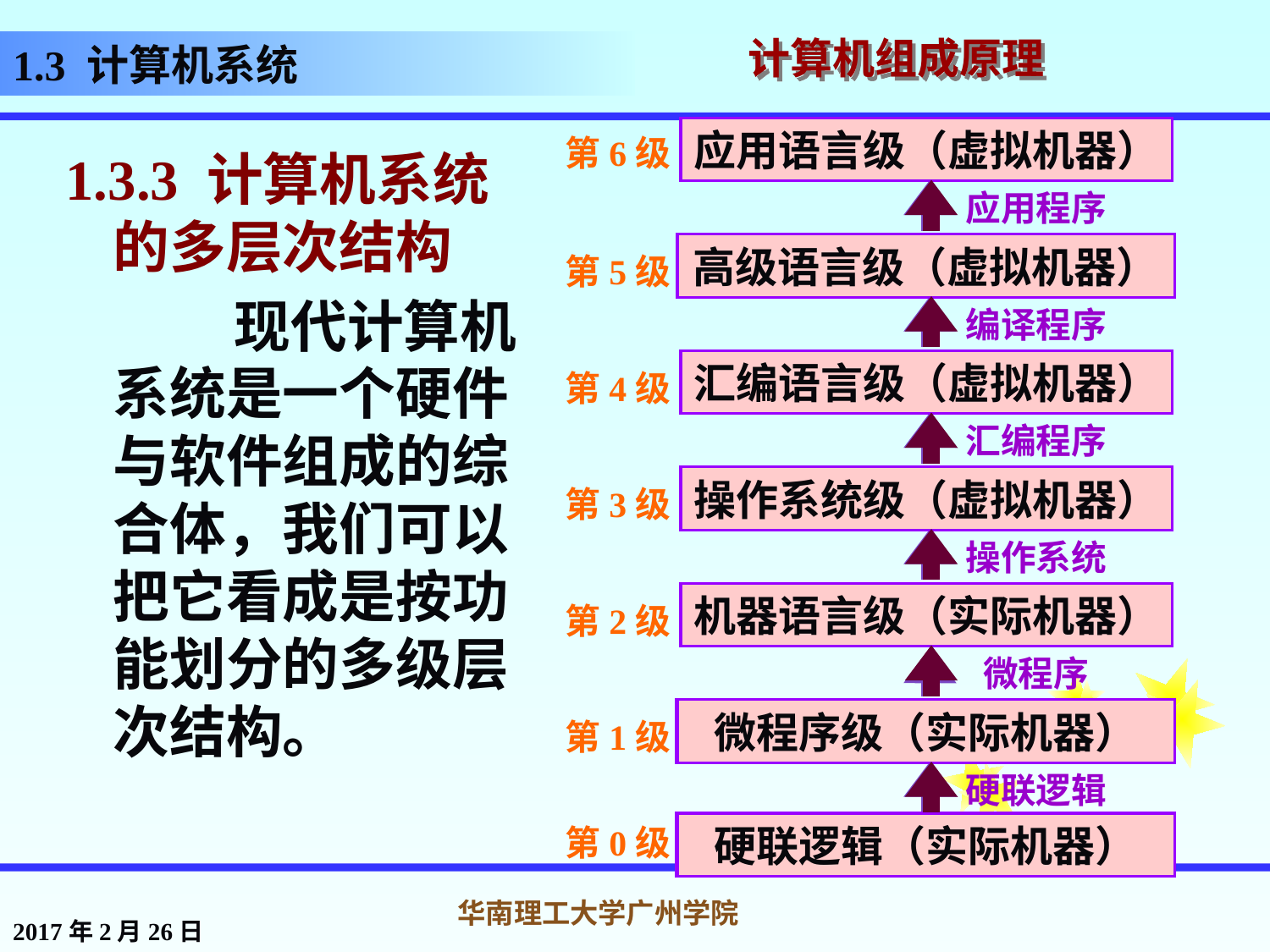

1.3 计算机系统
应用语言级（虚拟机器）
第6级

高级语言级（虚拟机器）
第5级

汇编语言级（虚拟机器）
第4级

操作系统级（虚拟机器）
第3级

机器语言级（实际机器）
第2级

微程序级（实际机器）
第1级

硬操作时序（实际机器）
第0级
应用语言级（虚拟机器）
1.3.3 计算机系统的多层次结构
            现代计算机系统是一个硬件与软件组成的综合体，我们可以把它看成是按功能划分的多级层次结构。

应用程序
高级语言级（虚拟机器）

编译程序
汇编语言级（虚拟机器）

汇编程序
操作系统级（虚拟机器）

操作系统
机器语言级（实际机器）

微程序
微程序级（实际机器）

硬联逻辑
硬联逻辑（实际机器）
2017年2月26日